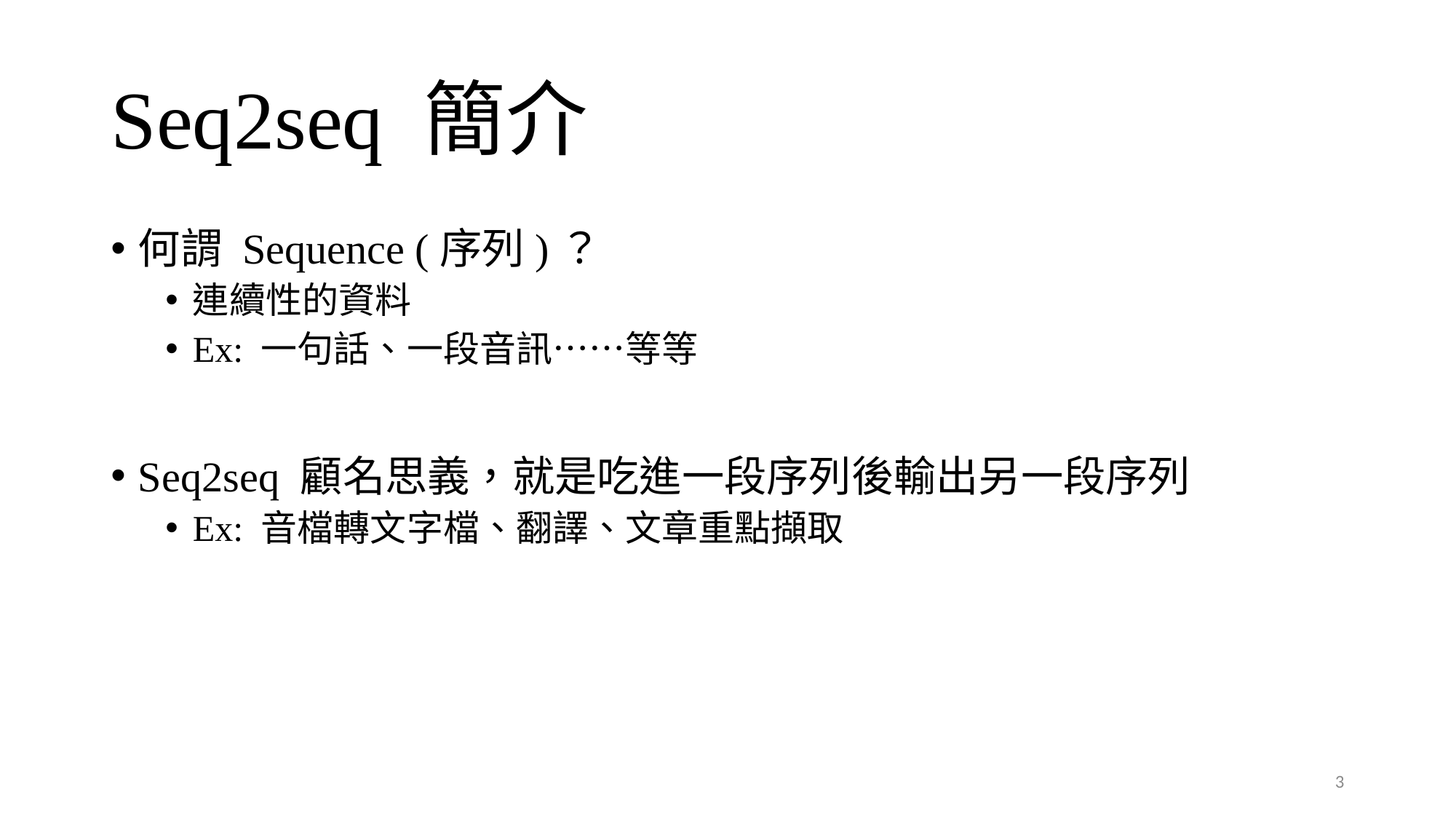

# Seq2seq 簡介
何謂 Sequence (序列)？
連續性的資料
Ex: 一句話、一段音訊……等等

Seq2seq 顧名思義，就是吃進一段序列後輸出另一段序列
Ex: 音檔轉文字檔、翻譯、文章重點擷取
3